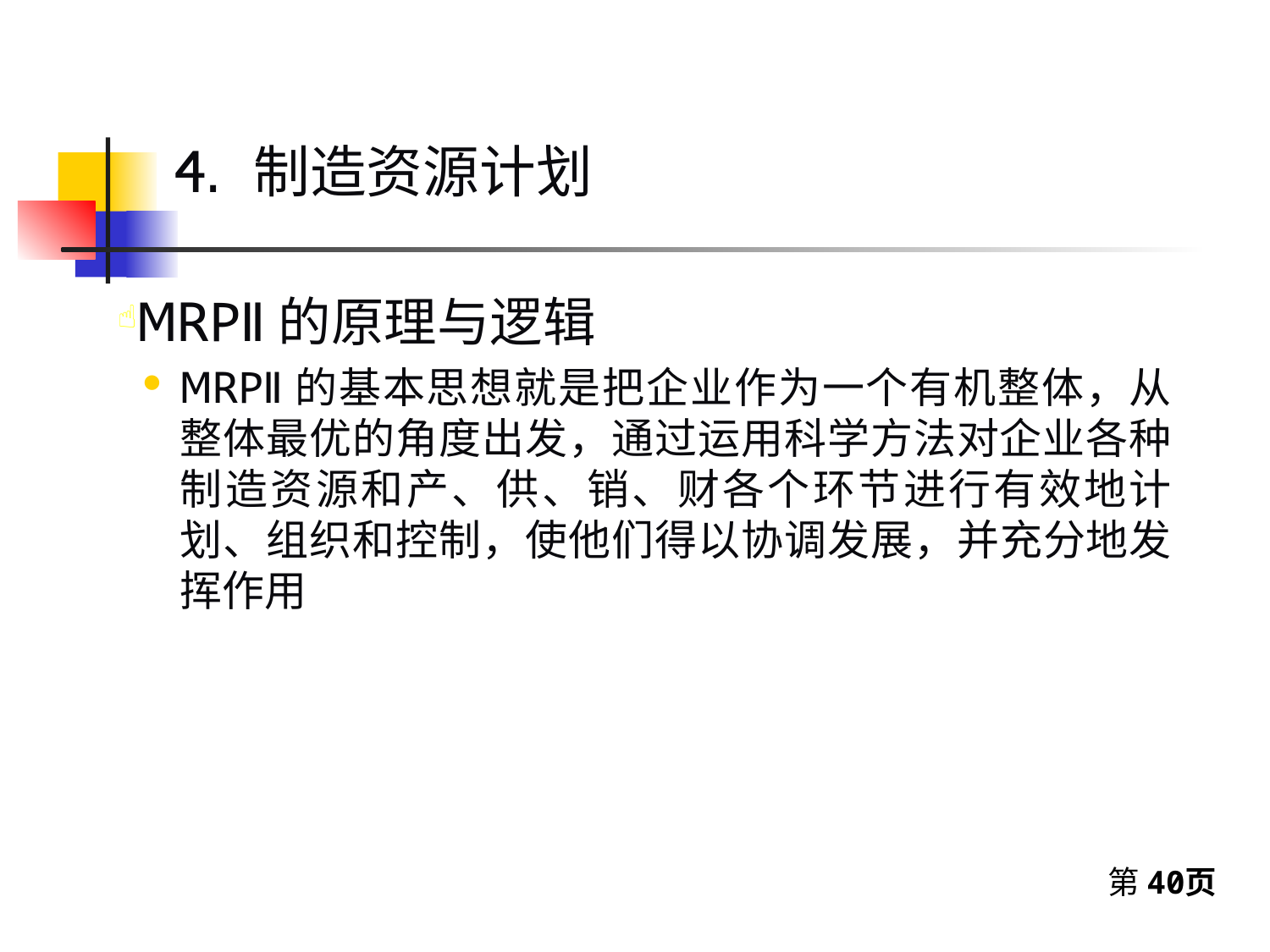

4. 制造资源计划
MRPⅡ的原理与逻辑
MRPⅡ的基本思想就是把企业作为一个有机整体，从整体最优的角度出发，通过运用科学方法对企业各种制造资源和产、供、销、财各个环节进行有效地计划、组织和控制，使他们得以协调发展，并充分地发挥作用